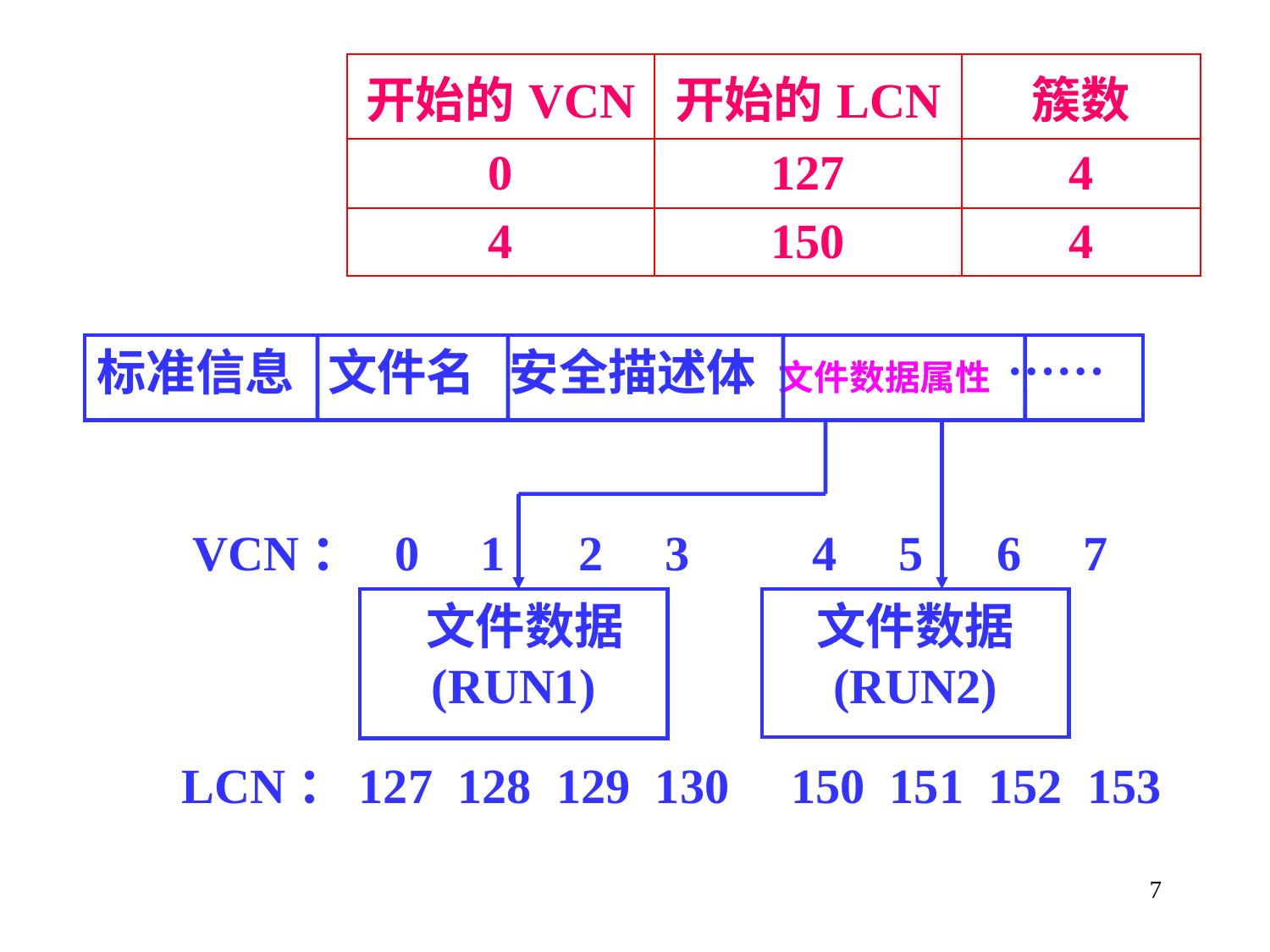

| 开始的VCN | 开始的LCN | 簇数 |
| --- | --- | --- |
| 0 | 127 | 4 |
| 4 | 150 | 4 |
标准信息   文件名   安全描述体  文件数据属性  ……

VCN：  0     1      2     3          4     5      6     7
 文件数据
(RUN1)
文件数据
(RUN2)
LCN：127  128  129  130     150  151  152  153
7